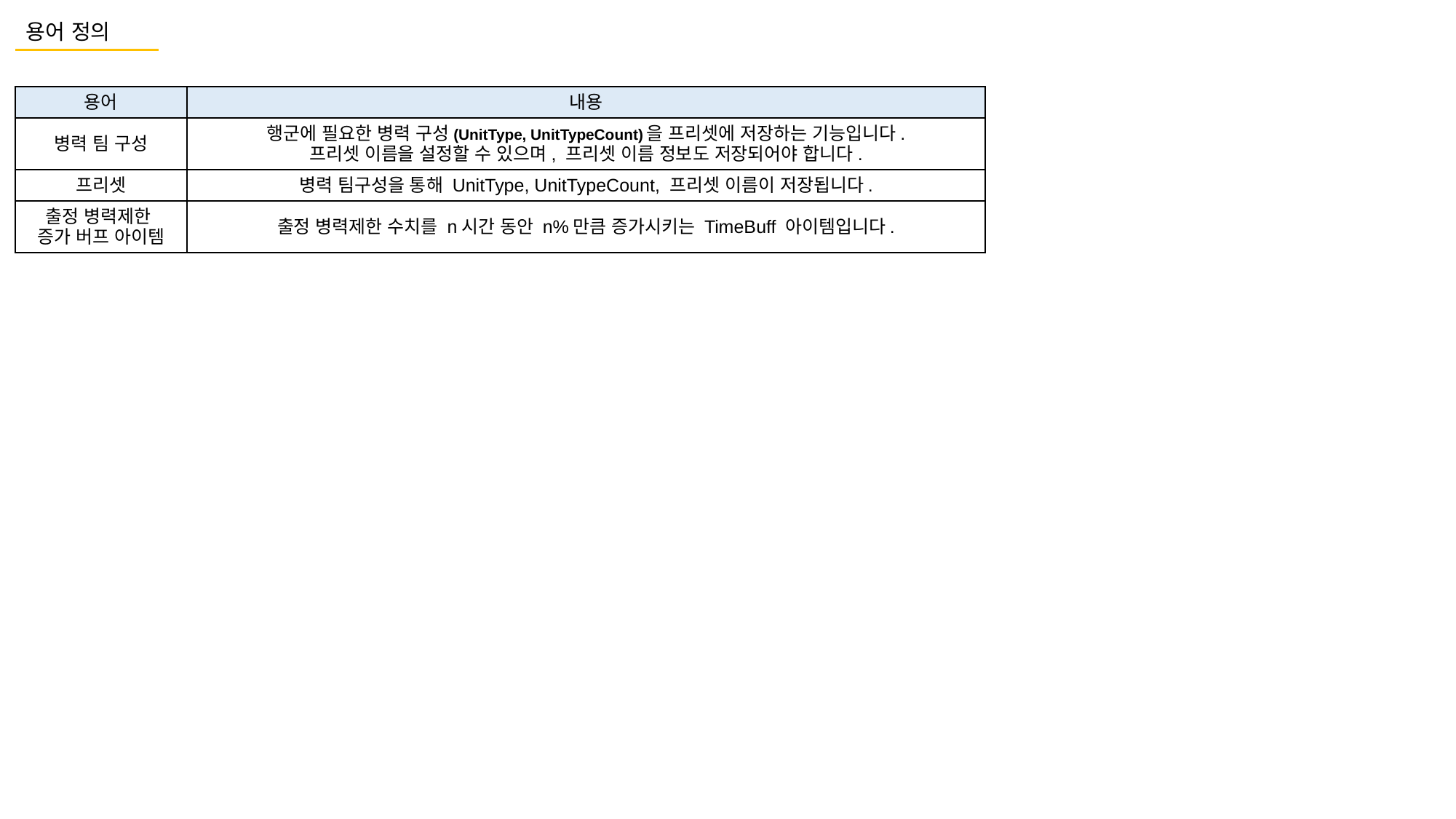

용어 정의
| 용어 | 내용 |
| --- | --- |
| 병력 팀 구성 | 행군에 필요한 병력 구성(UnitType, UnitTypeCount)을 프리셋에 저장하는 기능입니다. 프리셋 이름을 설정할 수 있으며, 프리셋 이름 정보도 저장되어야 합니다. |
| 프리셋 | 병력 팀구성을 통해 UnitType, UnitTypeCount, 프리셋 이름이 저장됩니다. |
| 출정 병력제한 증가 버프 아이템 | 출정 병력제한 수치를 n시간 동안 n%만큼 증가시키는 TimeBuff 아이템입니다. |